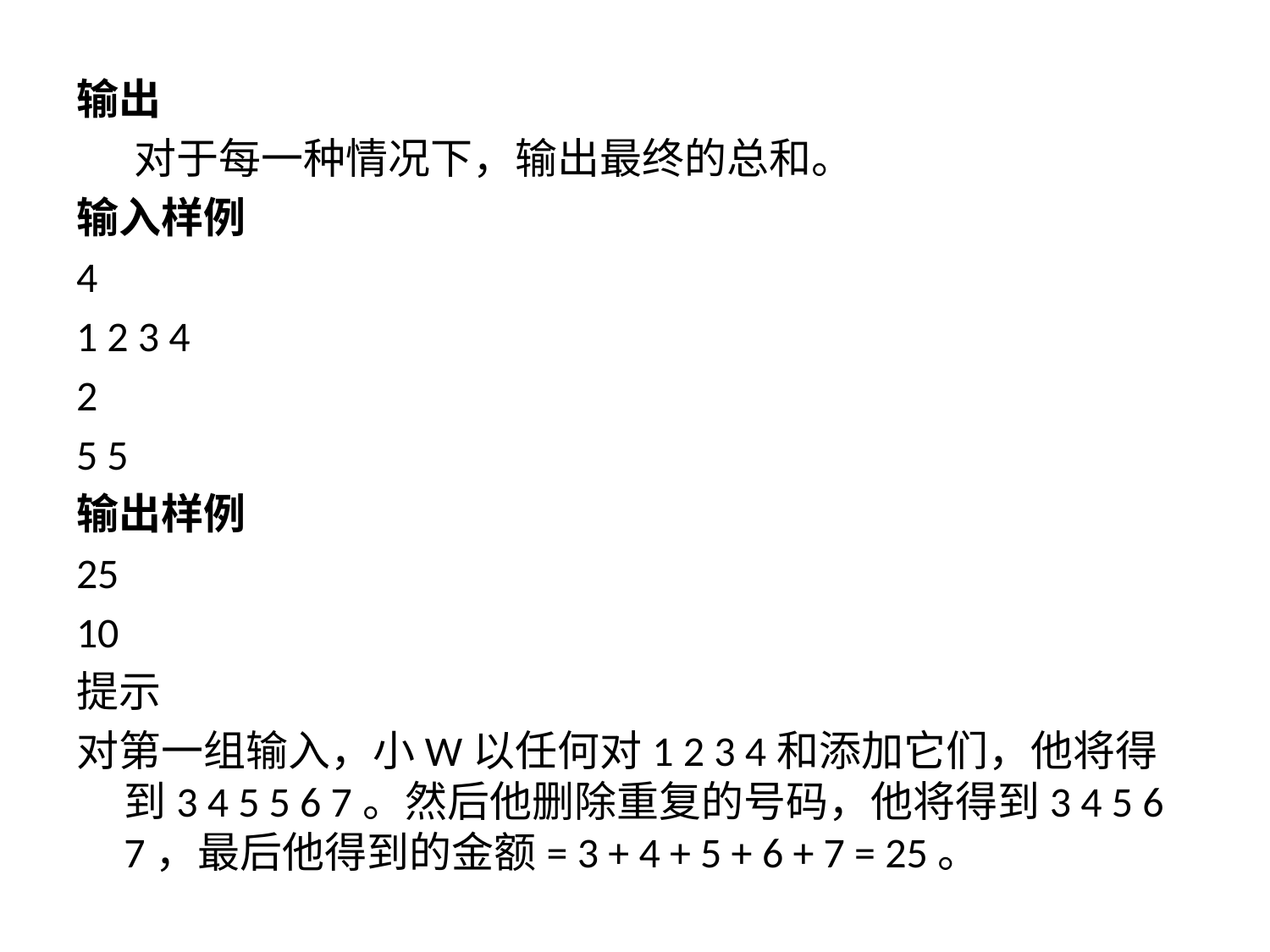

#
输出
     对于每一种情况下，输出最终的总和。
输入样例
4
1 2 3 4
2
5 5
输出样例
25
10
提示
对第一组输入，小W以任何对1 2 3 4和添加它们，他将得到3 4 5 5 6 7。然后他删除重复的号码，他将得到3 4 5 6 7，最后他得到的金额= 3 + 4 + 5 + 6 + 7 = 25。